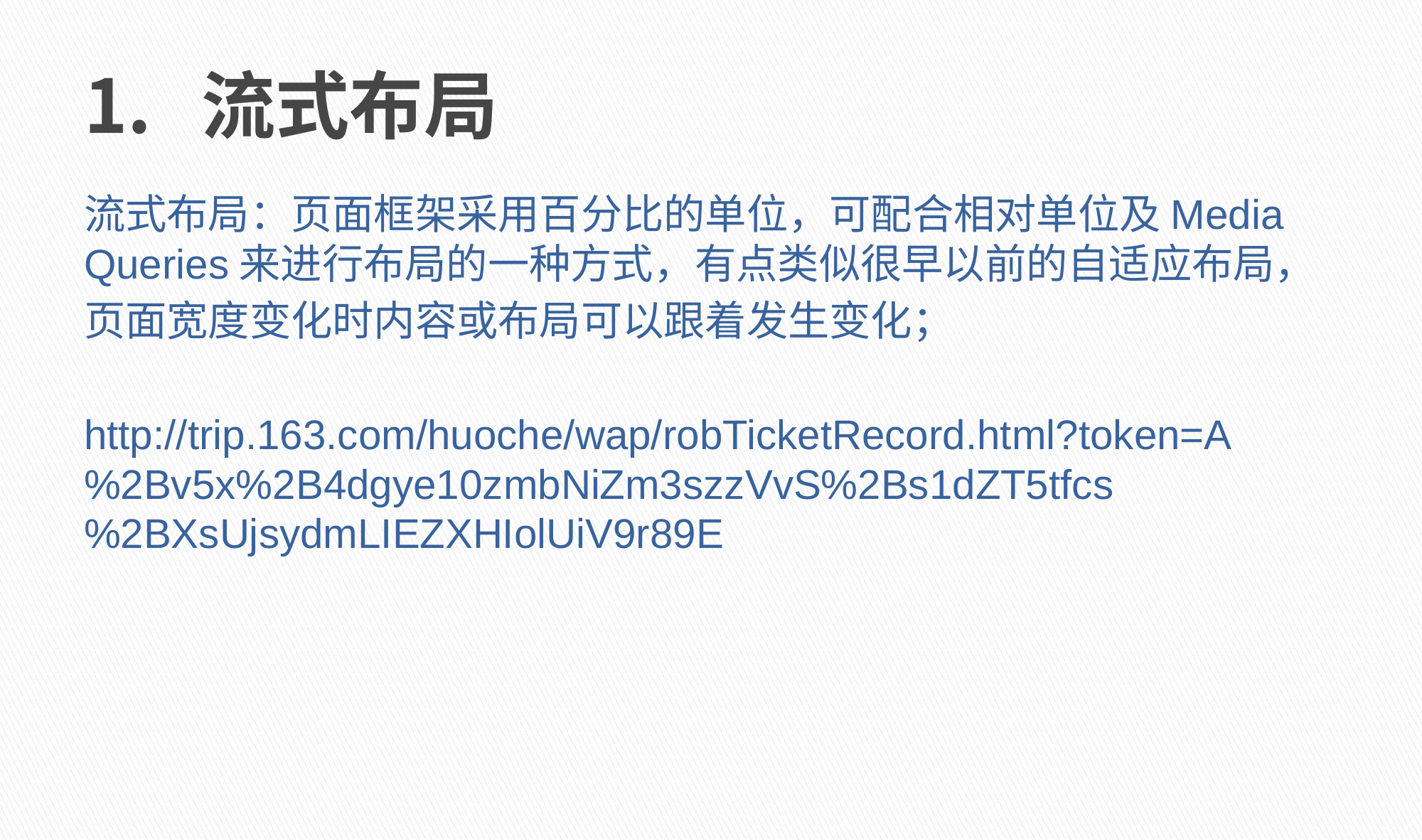

# 流式布局
流式布局：页面框架采用百分比的单位，可配合相对单位及Media Queries来进行布局的一种方式，有点类似很早以前的自适应布局，
页面宽度变化时内容或布局可以跟着发生变化；

http://trip.163.com/huoche/wap/robTicketRecord.html?token=A%2Bv5x%2B4dgye10zmbNiZm3szzVvS%2Bs1dZT5tfcs%2BXsUjsydmLIEZXHIolUiV9r89E